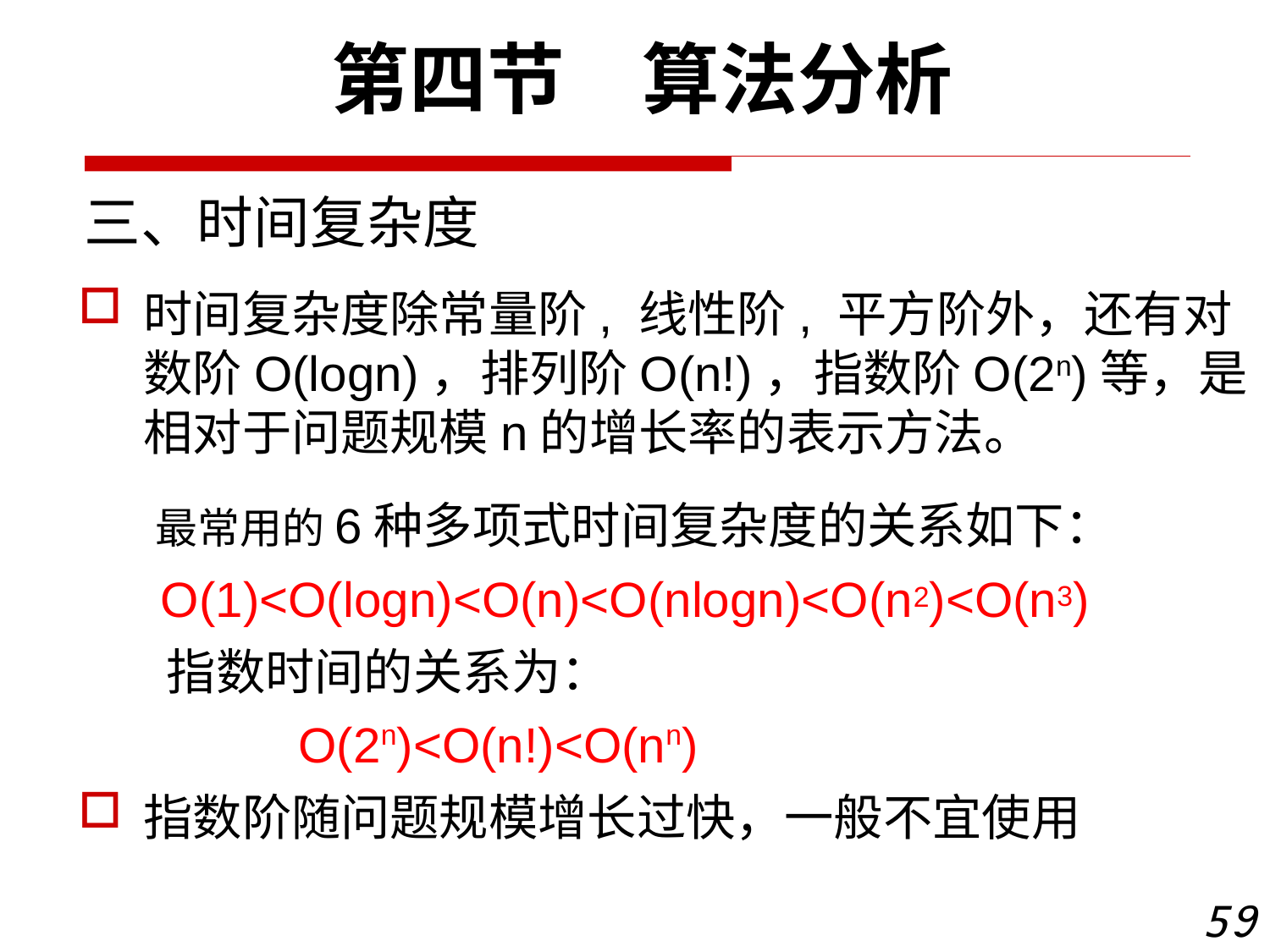

第四节　算法分析
三、时间复杂度
时间复杂度除常量阶, 线性阶, 平方阶外，还有对数阶O(logn)，排列阶O(n!)，指数阶O(2n)等，是相对于问题规模n的增长率的表示方法。
       最常用的6种多项式时间复杂度的关系如下：
      O(1)<O(logn)<O(n)<O(nlogn)<O(n2)<O(n3)
 指数时间的关系为：
                O(2n)<O(n!)<O(nn)
指数阶随问题规模增长过快，一般不宜使用
59